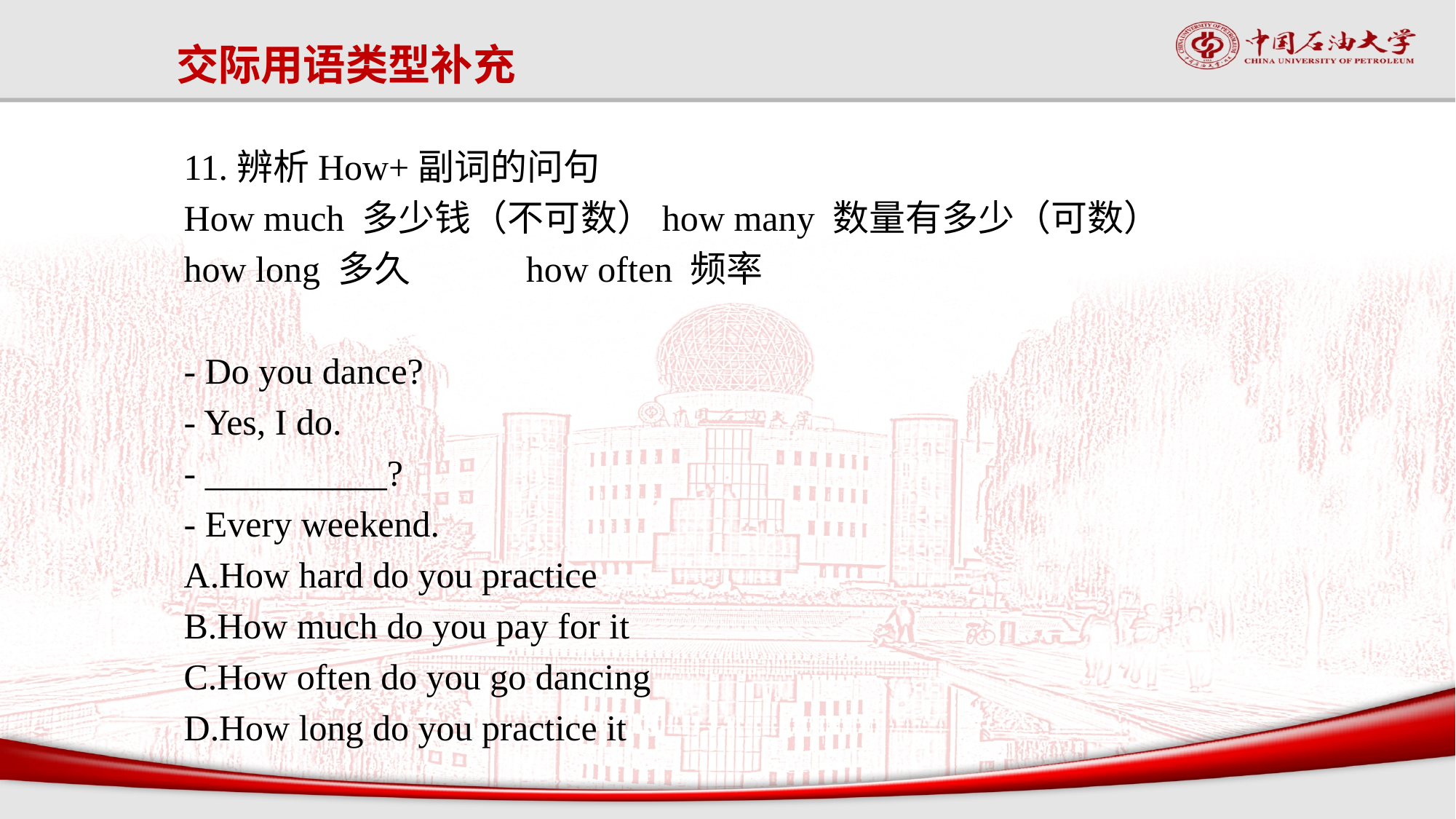

# 交际用语类型补充
11.辨析How+副词的问句
How much 多少钱（不可数）how many 数量有多少（可数）
how long 多久             how often 频率

- Do you dance?
- Yes, I do.
- __________?
- Every weekend.
A.How hard do you practice
B.How much do you pay for it
C.How often do you go dancing
D.How long do you practice it